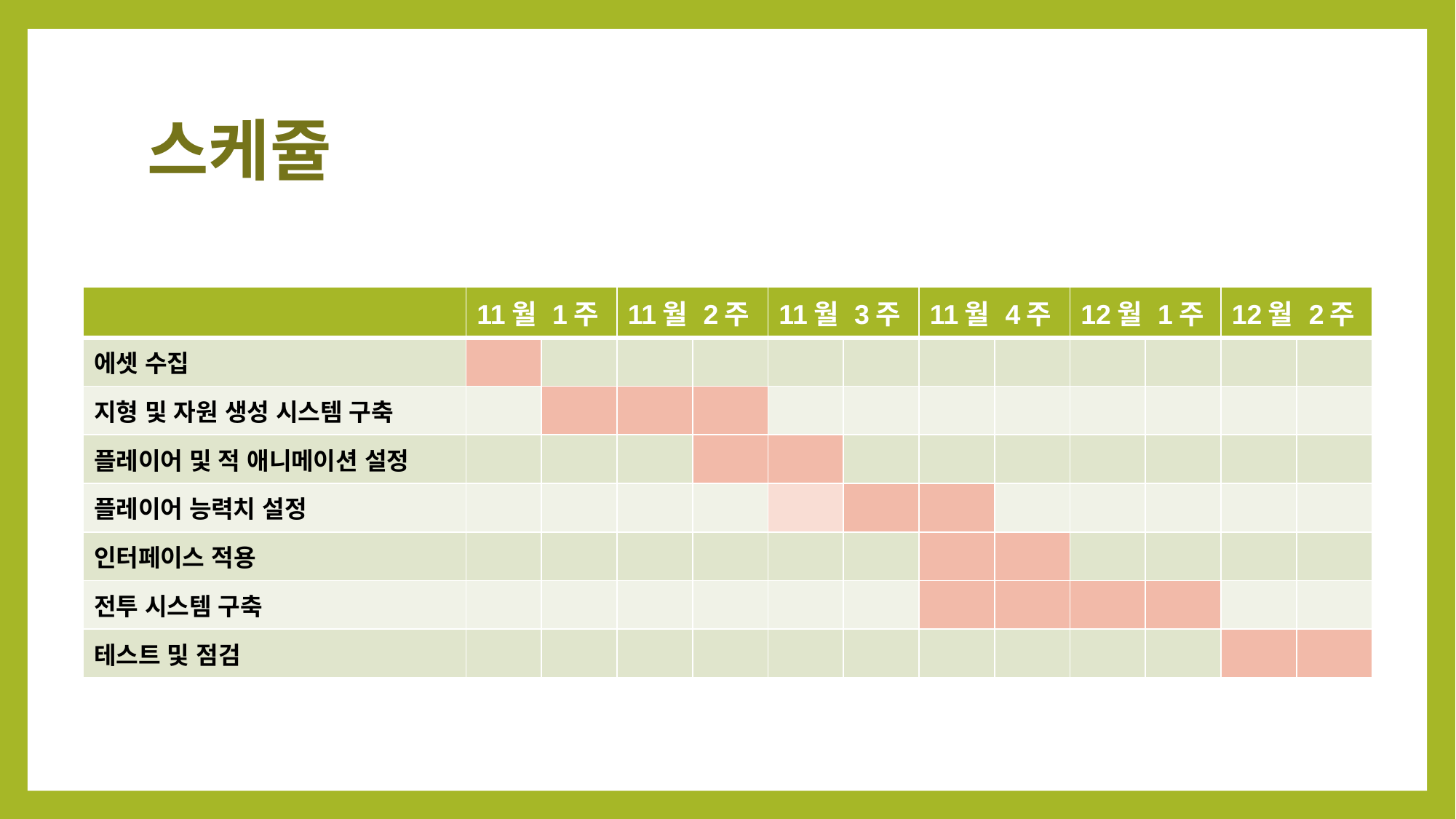

# 스케쥴
|  | 11월 1주 |  | 11월 2주 |  | 11월 3주 |  | 11월 4주 |  | 12월 1주 |  | 12월 2주 |  |
| --- | --- | --- | --- | --- | --- | --- | --- | --- | --- | --- | --- | --- |
| 에셋 수집 |  |  |  |  |  |  |  |  |  |  |  |  |
| 지형 및 자원 생성 시스템 구축 |  |  |  |  |  |  |  |  |  |  |  |  |
| 플레이어 및 적 애니메이션 설정 |  |  |  |  |  |  |  |  |  |  |  |  |
| 플레이어 능력치 설정 |  |  |  |  |  |  |  |  |  |  |  |  |
| 인터페이스 적용 |  |  |  |  |  |  |  |  |  |  |  |  |
| 전투 시스템 구축 |  |  |  |  |  |  |  |  |  |  |  |  |
| 테스트 및 점검 |  |  |  |  |  |  |  |  |  |  |  |  |